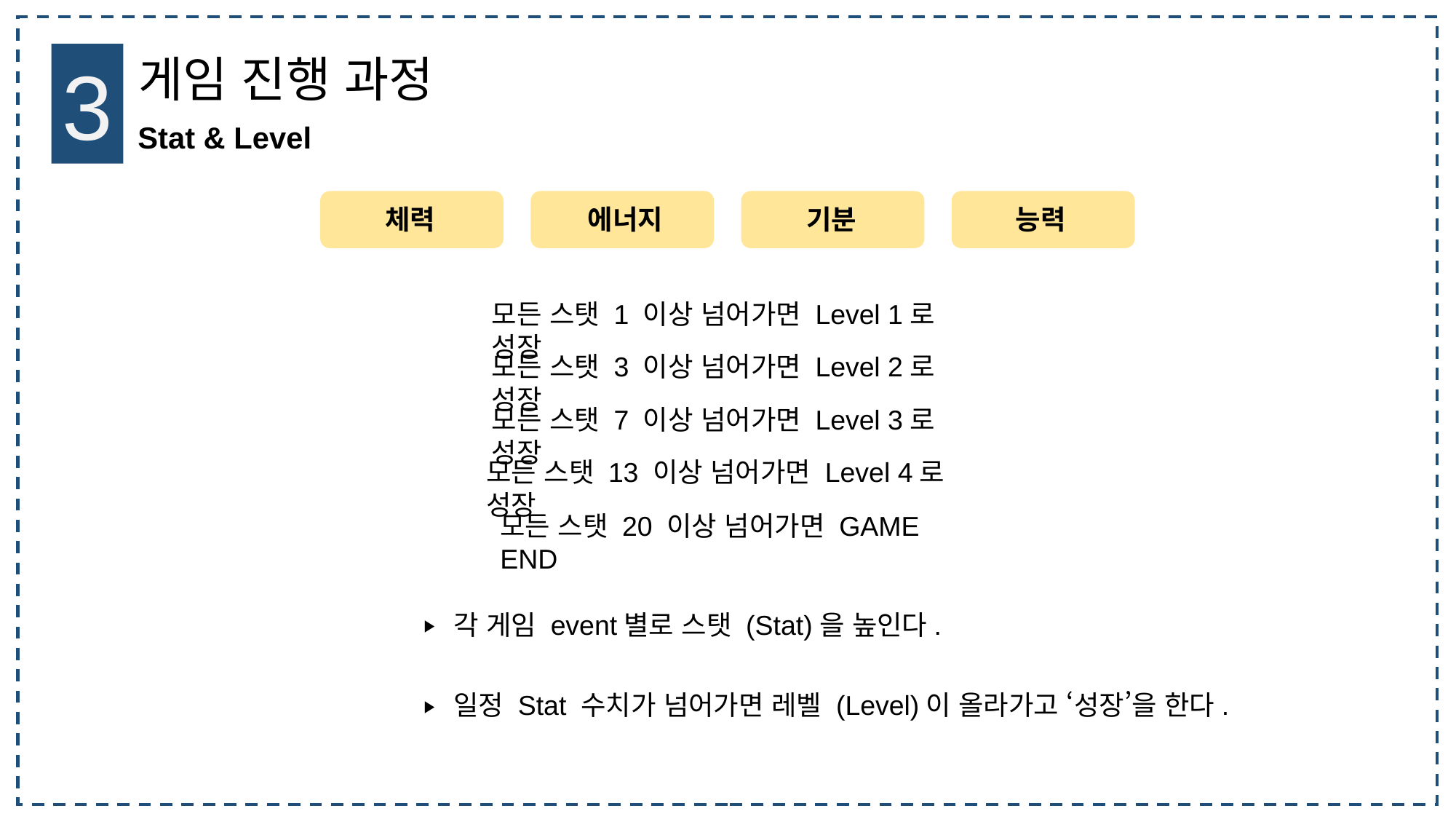

3
게임 진행 과정
Stat & Level

에너지
기분
능력
체력
모든 스탯 1 이상 넘어가면 Level 1로 성장
모든 스탯 3 이상 넘어가면 Level 2로 성장
모든 스탯 7 이상 넘어가면 Level 3로 성장
모든 스탯 13 이상 넘어가면 Level 4로 성장
모든 스탯 20 이상 넘어가면 GAME END
각 게임 event별로 스탯 (Stat)을 높인다.
▶
일정 Stat 수치가 넘어가면 레벨 (Level)이 올라가고 ‘성장’을 한다.
▶